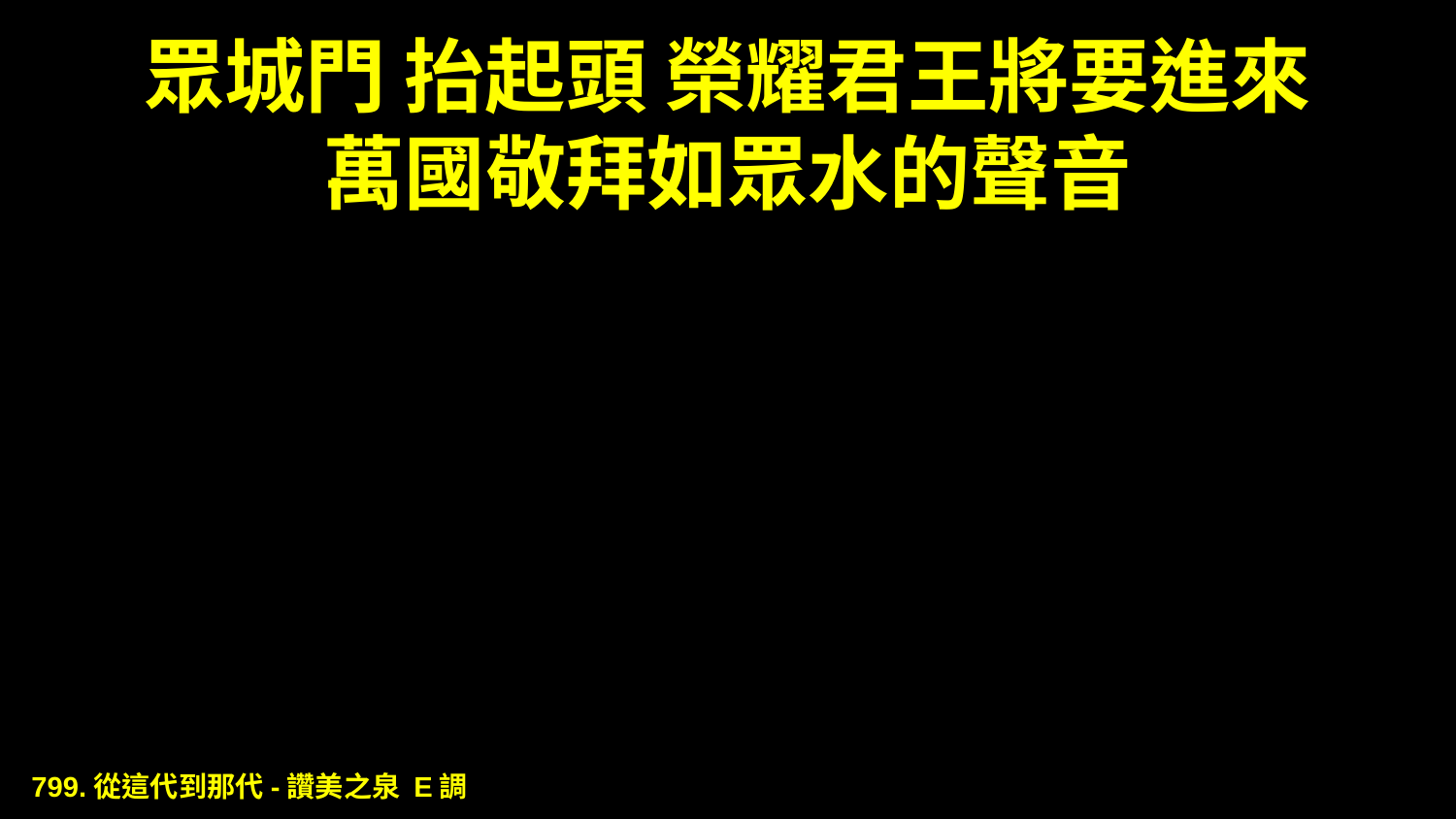

# 眾城門 抬起頭 榮耀君王將要進來 萬國敬拜如眾水的聲音
799.從這代到那代-讚美之泉 E調